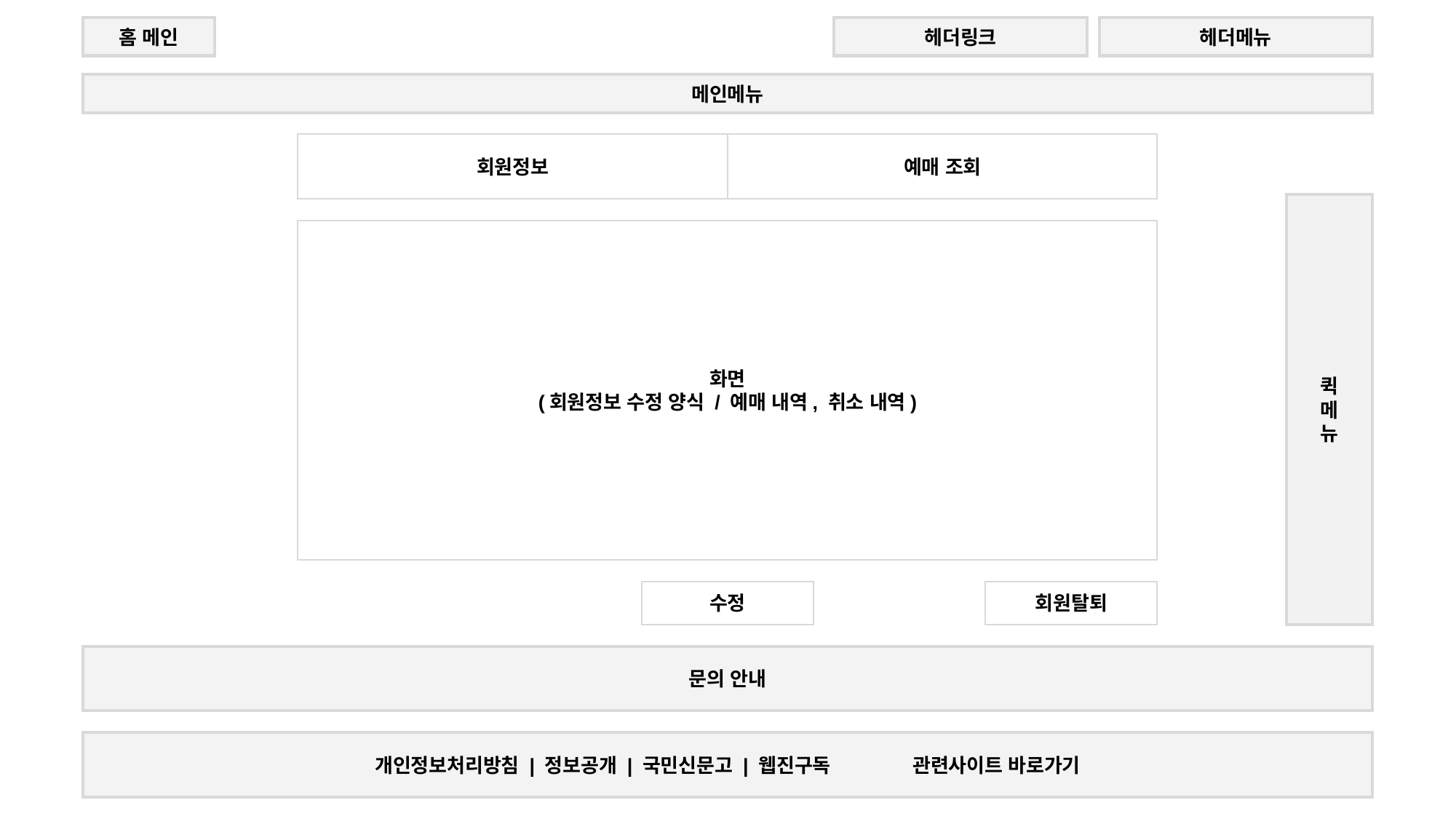

헤더링크
홈 메인
헤더메뉴
메인메뉴
회원정보
예매 조회
퀵
메
뉴
화면
(회원정보 수정 양식 / 예매 내역, 취소 내역)
수정
회원탈퇴
문의 안내
개인정보처리방침 | 정보공개 | 국민신문고 | 웹진구독               관련사이트 바로가기